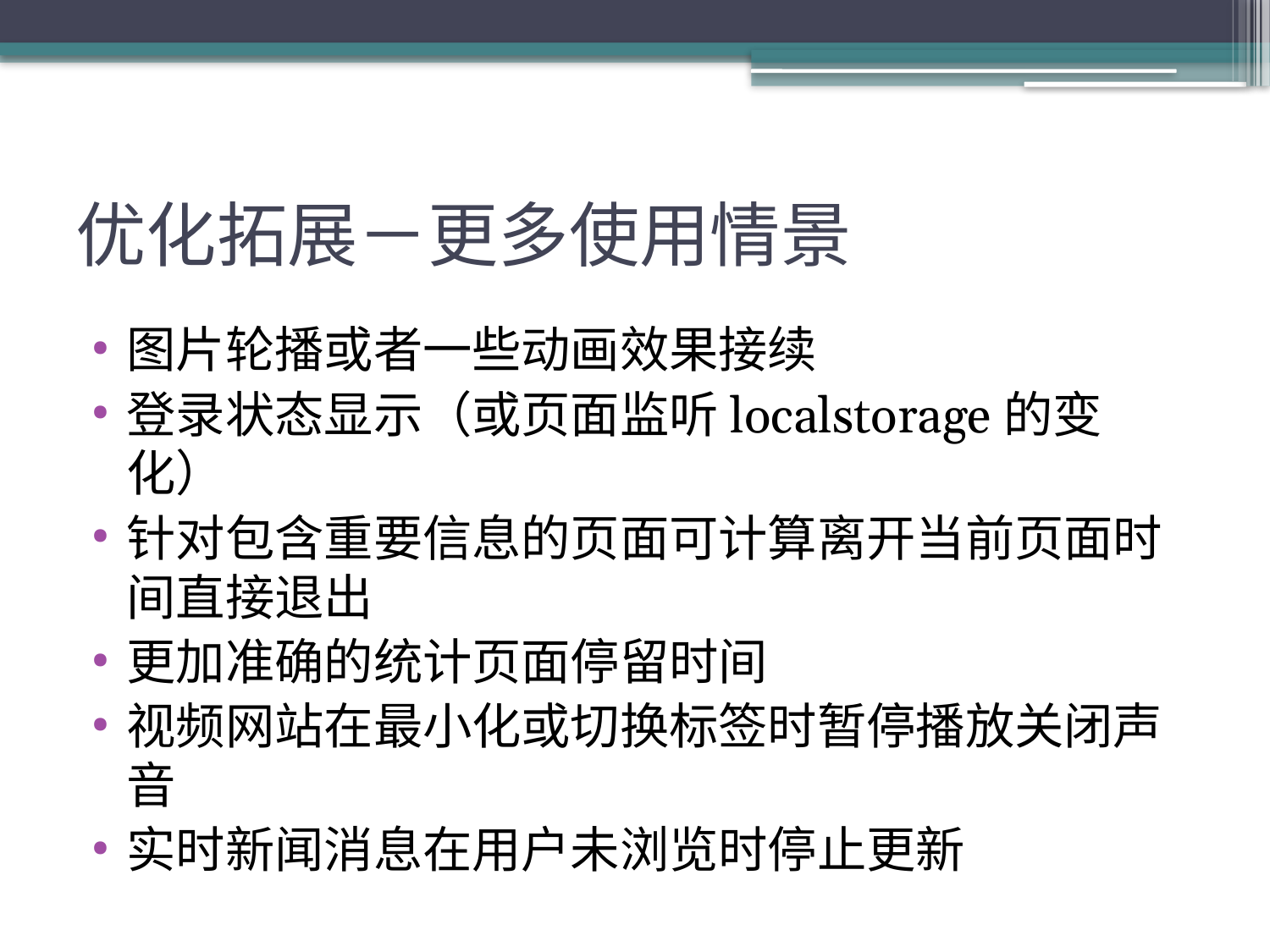

# 优化拓展－更多使用情景
图片轮播或者一些动画效果接续
登录状态显示（或页面监听localstorage的变化）
针对包含重要信息的页面可计算离开当前页面时间直接退出
更加准确的统计页面停留时间
视频网站在最小化或切换标签时暂停播放关闭声音
实时新闻消息在用户未浏览时停止更新